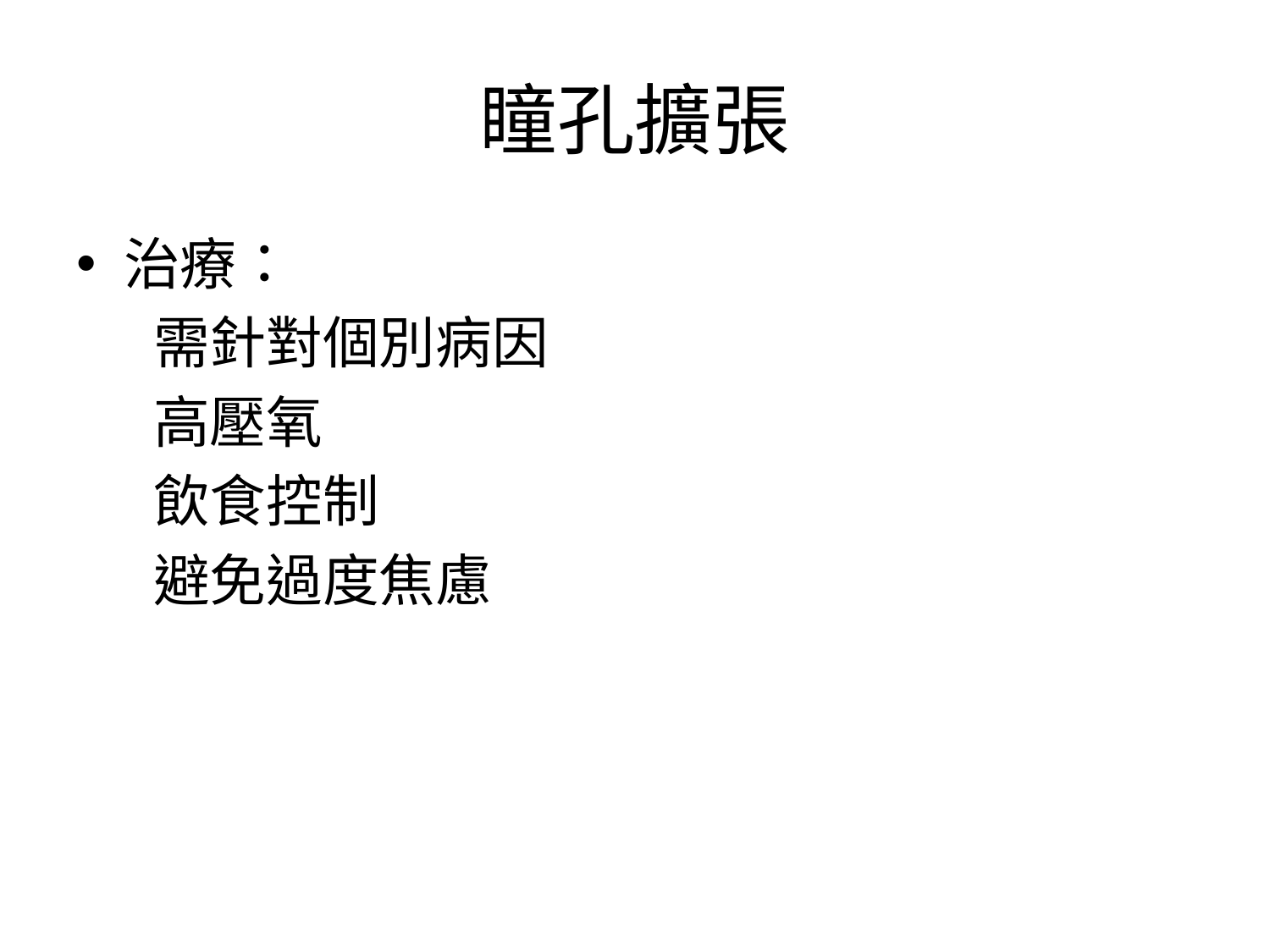

# 瞳孔擴張
治療：
     需針對個別病因
     高壓氧
     飲食控制
     避免過度焦慮